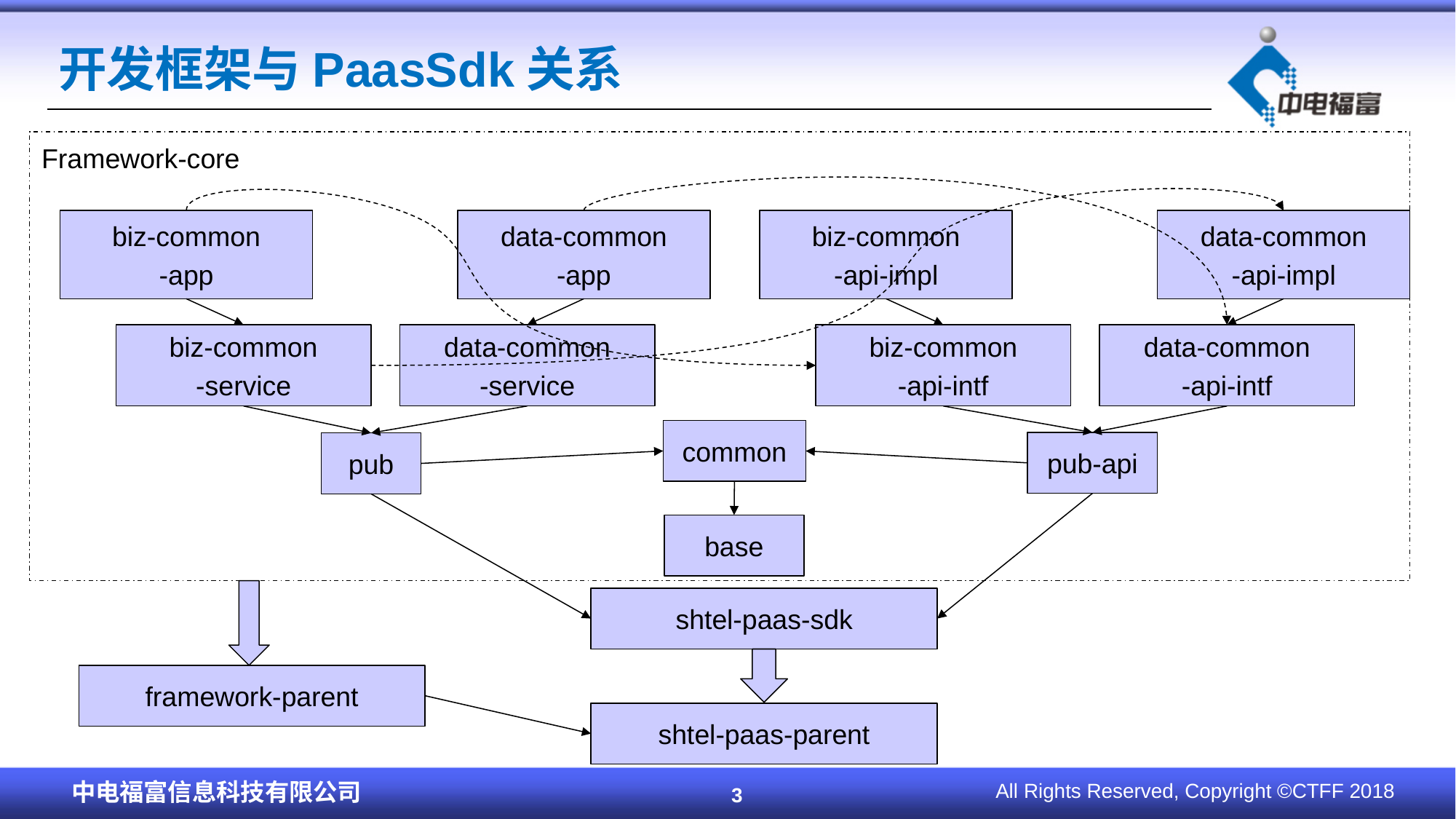

# 开发框架与PaasSdk关系

Framework-core
biz-common
-app
data-common
-app
biz-common
-api-impl
data-common
-api-impl
biz-common
-service
data-common
-service
biz-common
-api-intf
data-common
-api-intf
common
pub-api
pub
base

shtel-paas-sdk

framework-parent
shtel-paas-parent